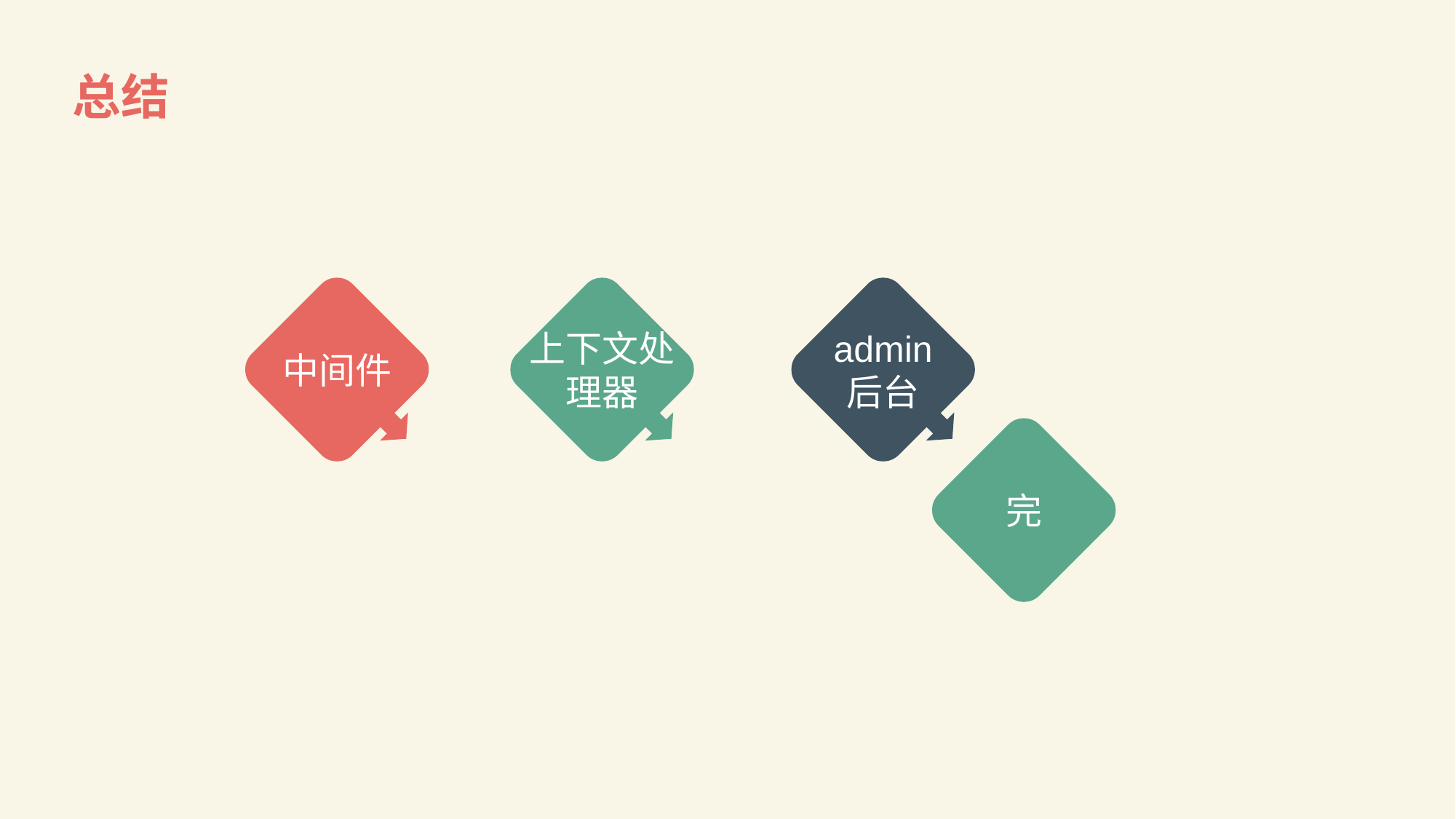

# 总结
中间件
上下文处理器
admin
后台
完